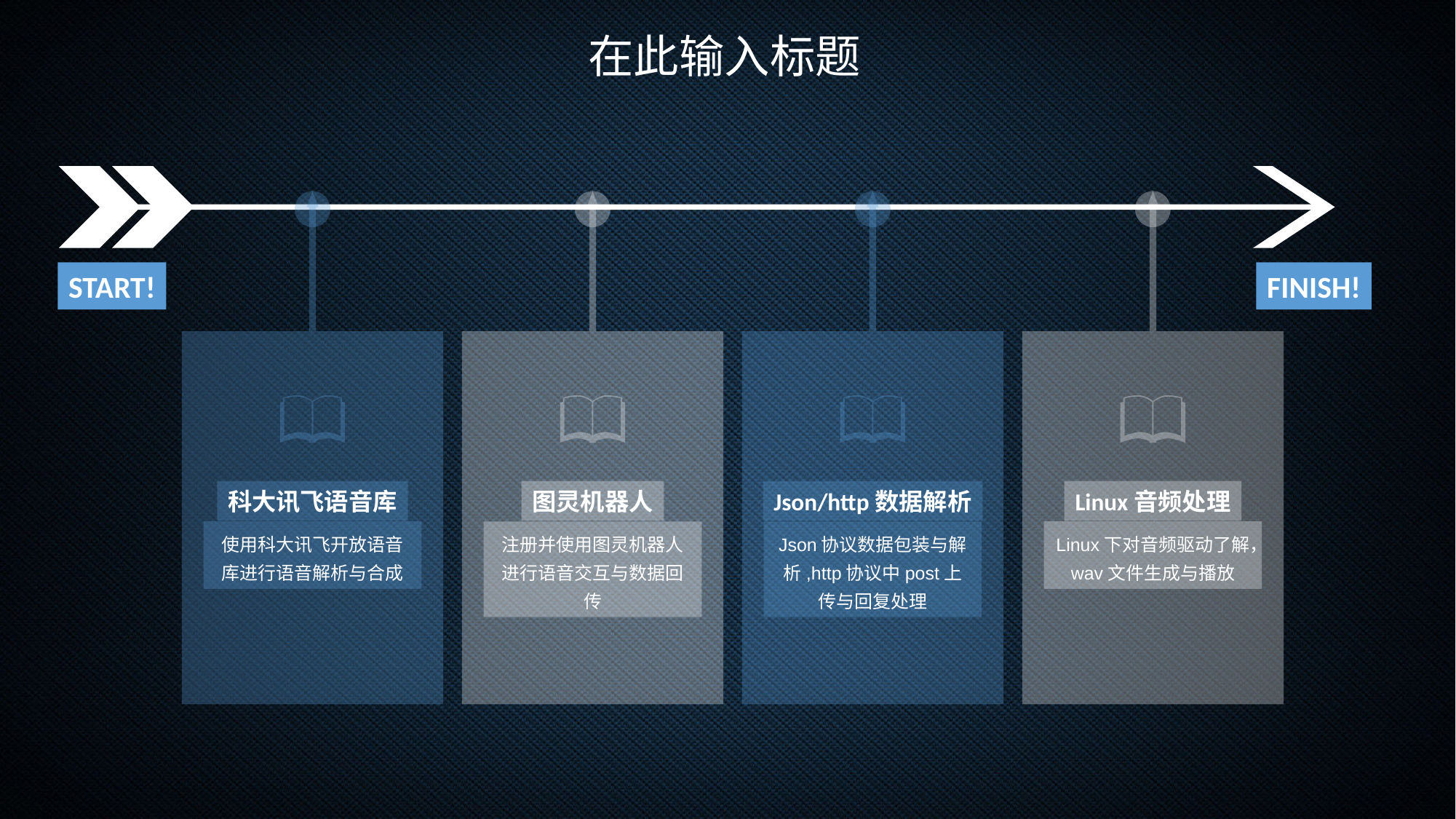

在此输入标题

科大讯飞语音库
使用科大讯飞开放语音库进行语音解析与合成

图灵机器人
注册并使用图灵机器人进行语音交互与数据回传

Json/http数据解析
Json协议数据包装与解析,http协议中post上传与回复处理

Linux音频处理
Linux下对音频驱动了解，wav文件生成与播放

START!
FINISH!